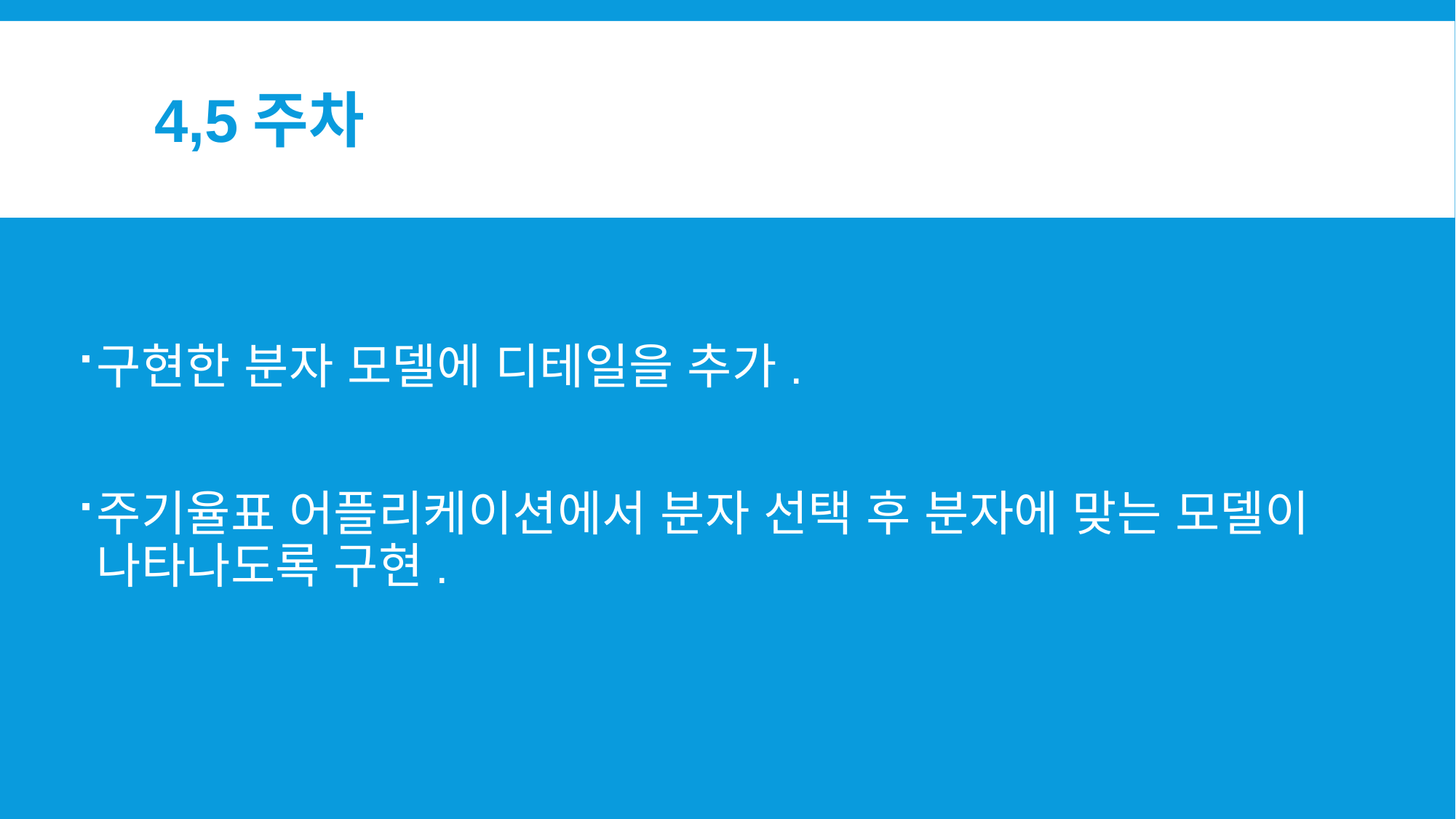

# 4,5주차
구현한 분자 모델에 디테일을 추가.

주기율표 어플리케이션에서 분자 선택 후 분자에 맞는 모델이
나타나도록 구현.